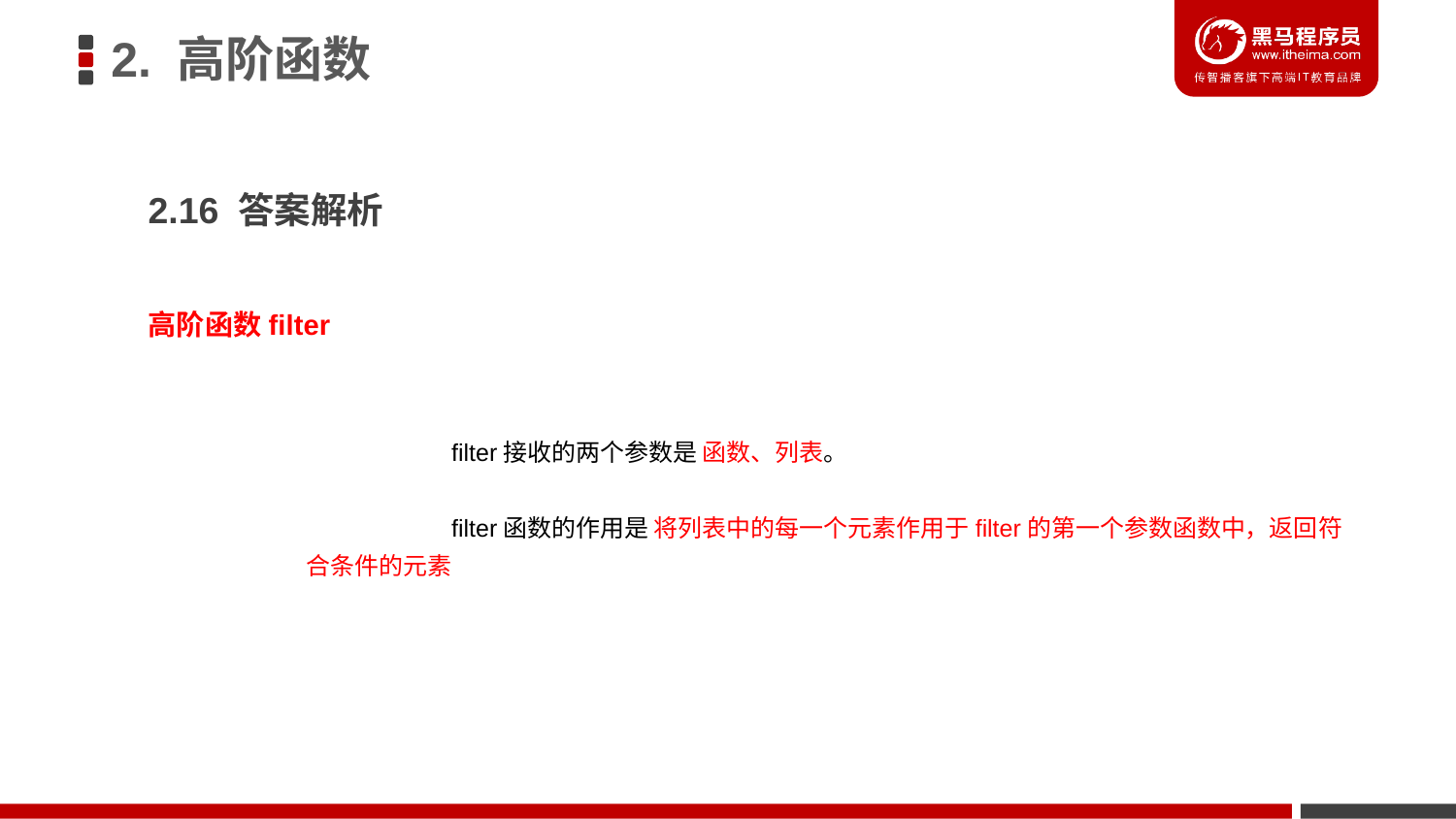

2. 高阶函数
2.16 答案解析
高阶函数filter
	filter接收的两个参数是 函数、列表。

	filter函数的作用是 将列表中的每一个元素作用于filter的第一个参数函数中，返回符合条件的元素